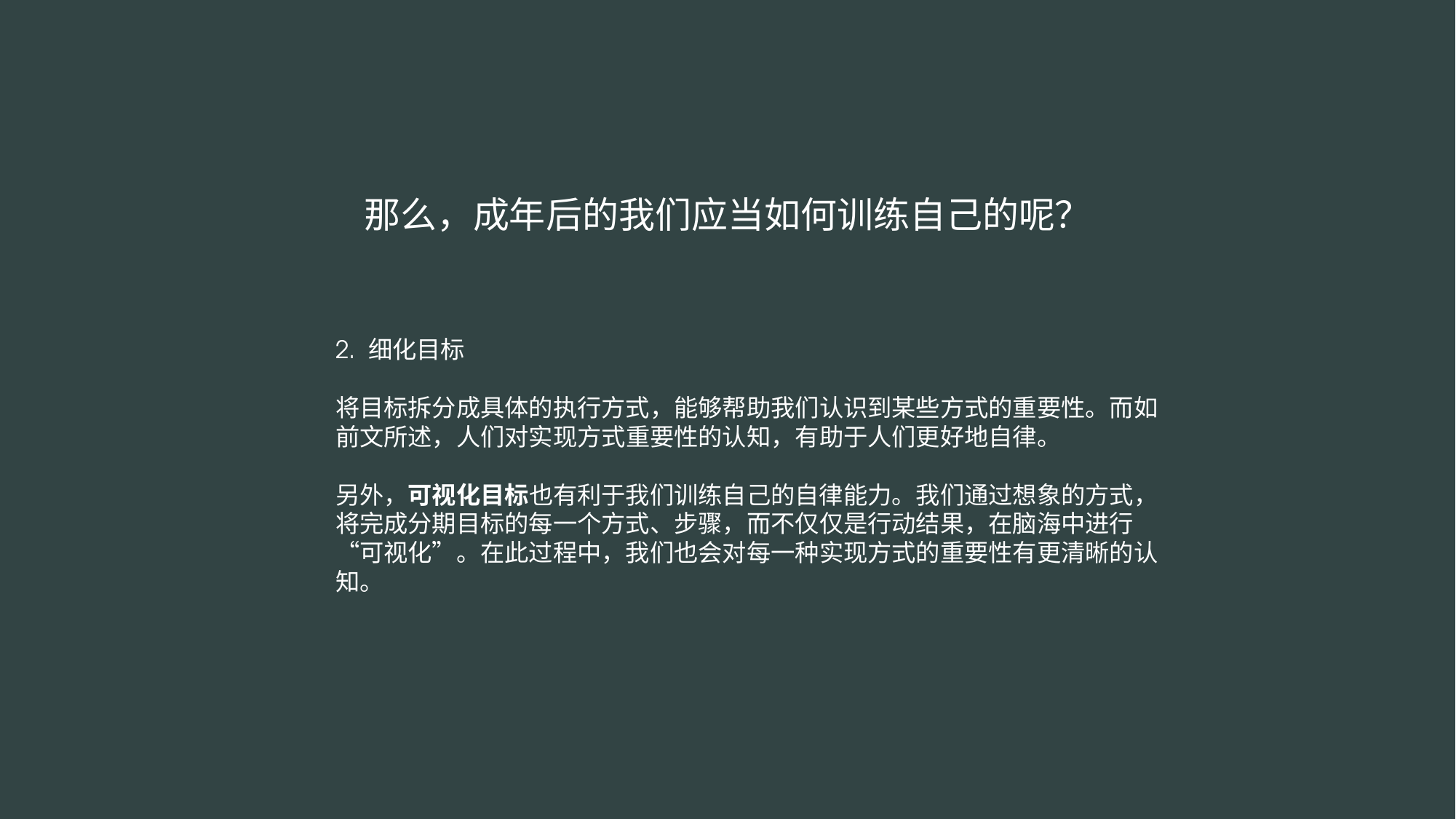

那么，成年后的我们应当如何训练自己的呢？
2. 细化目标

将目标拆分成具体的执行方式，能够帮助我们认识到某些方式的重要性。而如前文所述，人们对实现方式重要性的认知，有助于人们更好地自律。

另外，可视化目标也有利于我们训练自己的自律能力。我们通过想象的方式，将完成分期目标的每一个方式、步骤，而不仅仅是行动结果，在脑海中进行“可视化”。在此过程中，我们也会对每一种实现方式的重要性有更清晰的认知。